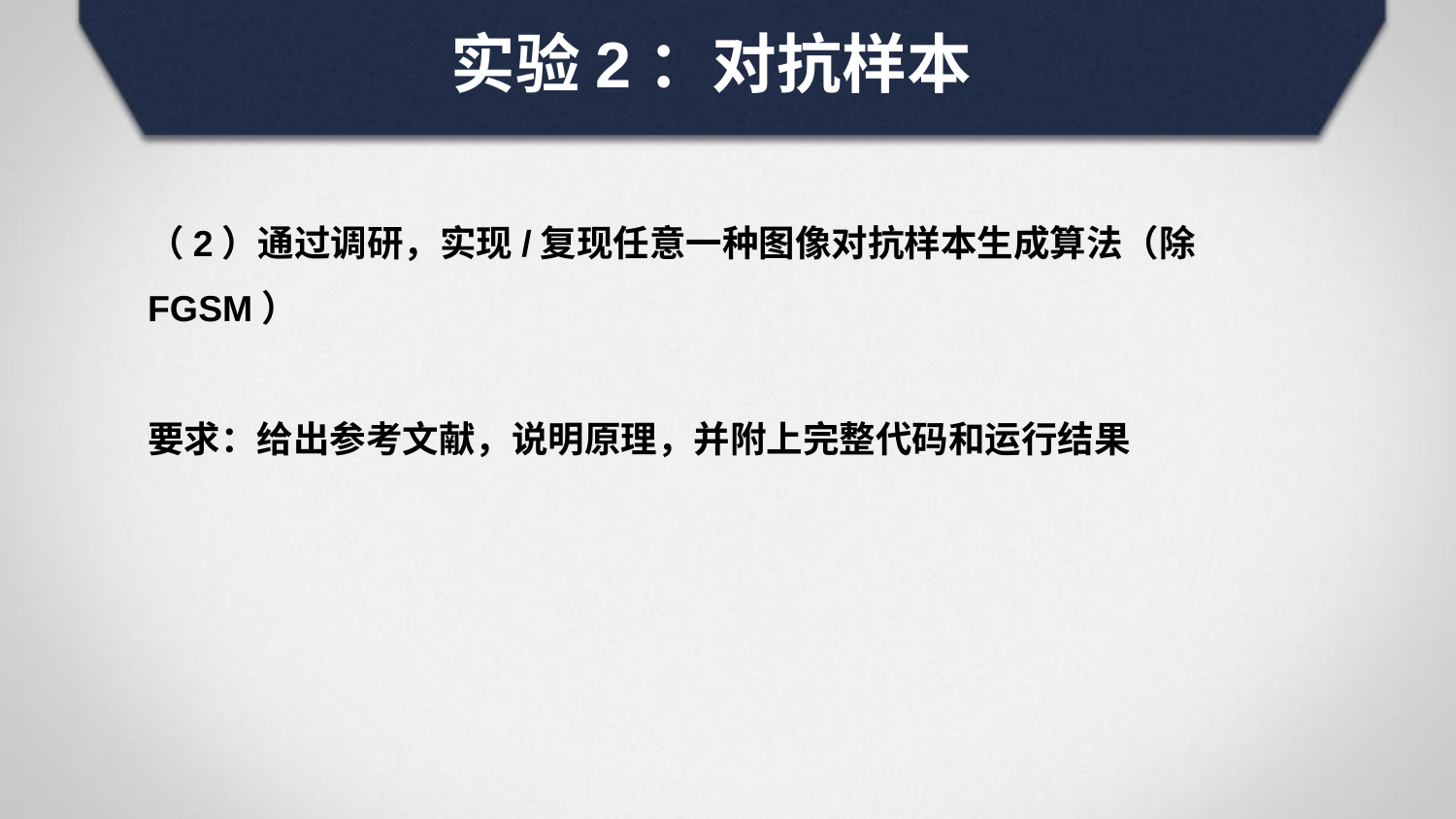

# 实验2：对抗样本
（2）通过调研，实现/复现任意一种图像对抗样本生成算法（除FGSM）

要求：给出参考文献，说明原理，并附上完整代码和运行结果